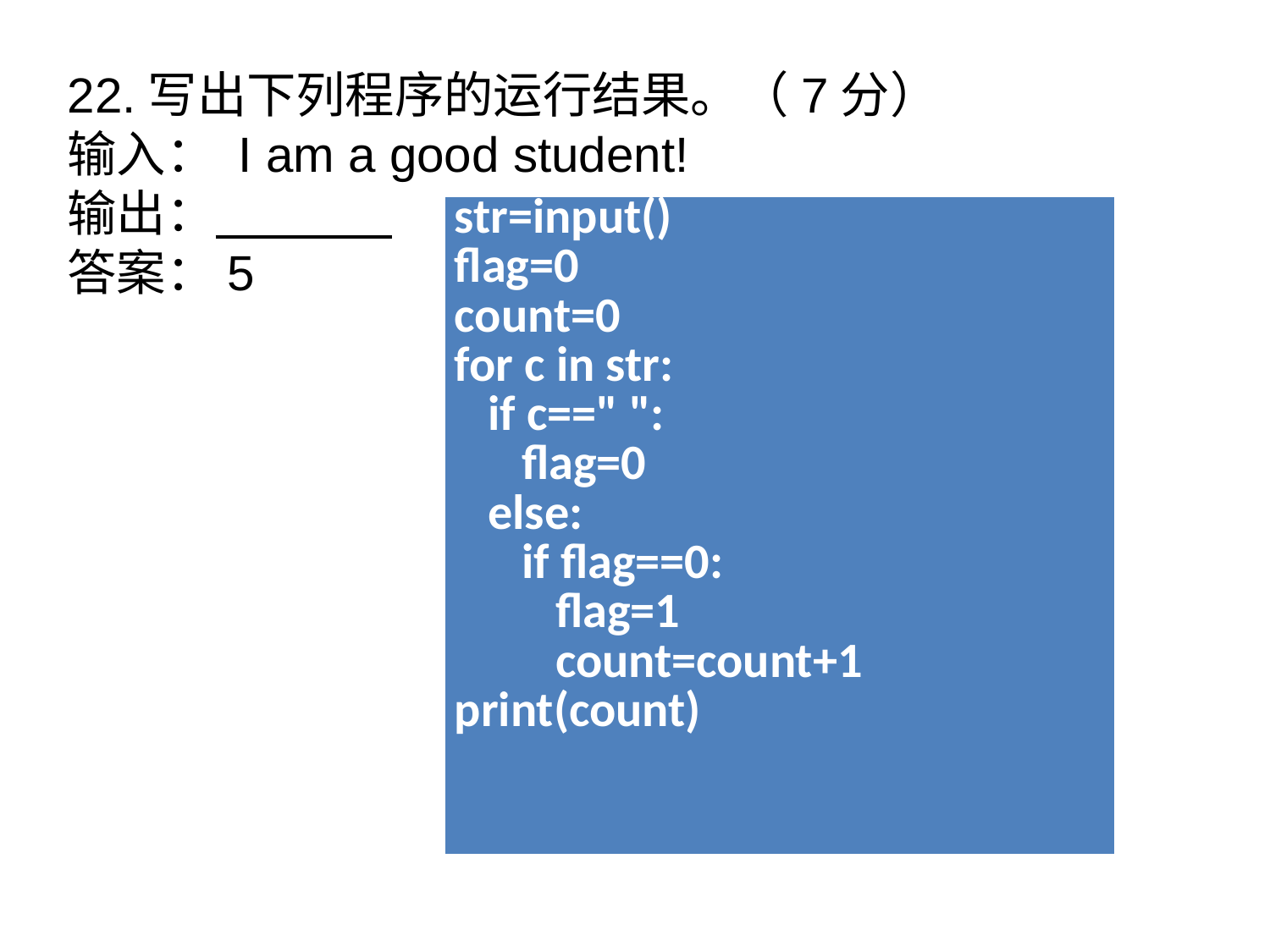

22.写出下列程序的运行结果。（7分）
输入： I am a good student!
输出：
答案：5
| str=input() flag=0 count=0 for c in str: if c==" ": flag=0 else: if flag==0: flag=1 count=count+1 print(count) |
| --- |